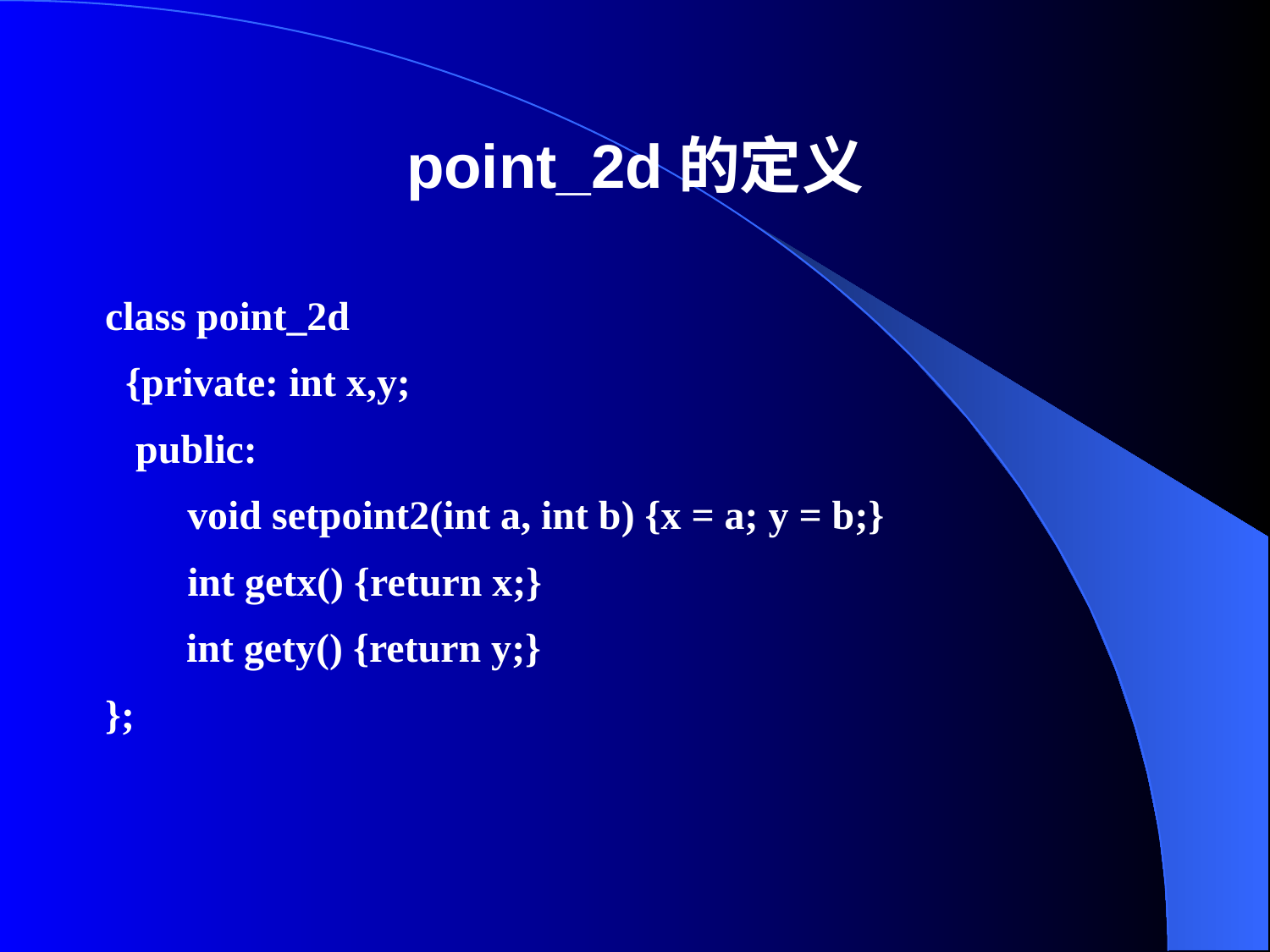

# point_2d的定义
class point_2d
  {private: int x,y;
   public:
	   void setpoint2(int a, int b) {x = a; y = b;}
     	   int getx() {return x;}
        int gety() {return y;}
};